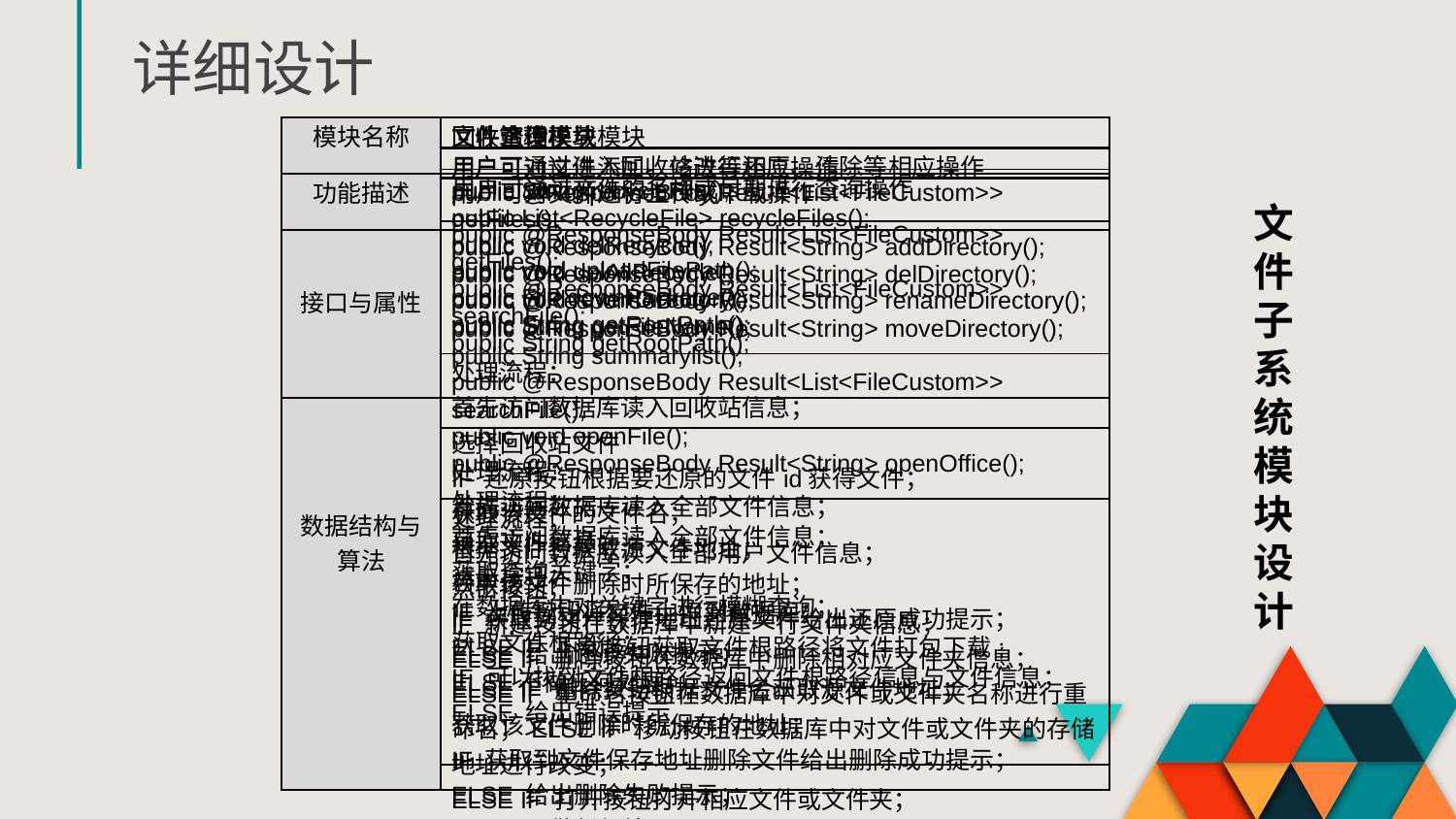

# 详细设计
| 模块名称 | 文件查询模块 |
| --- | --- |
| 功能描述 | 用户可通过文件的名称或日期进行查询操作 |
| 接口与属性 | public @ResponseBody Result<List<FileCustom>> getFiles(); public @ResponseBody Result<List<FileCustom>> searchFile(); public String getRootPath(); |
| 数据结构与算法 | 处理流程： 首先访问数据库读入全部文件信息； 获取查询关键字； 在数据库中对关键字进行模糊查询； 获取文件根路径； IF 可以找到文件根路径返回文件根路径信息与文件信息； ELSE 给出错误提示 |
| 模块名称 | 文件上传下载模块 |
| --- | --- |
| 功能描述 | 用户可对文件进行上传或下载操作 |
| 接口与属性 | public void uploadFilePath(); public File downPackage(); public String getRootPath(); |
| 数据结构与算法 | 处理流程： 首先访问数据库读入全部文件信息； 获取文件信息； 点击按钮； IF 上传按钮将文件上传到数据库； ELSE IF 下载按钮获取文件根路径将文件打包下载; ELSE不做任何处理； |
| 模块名称 | 回收站模块 |
| --- | --- |
| 功能描述 | 用户可通过进入回收站进行还原、清除等相应操作 |
| 接口与属性 | public String recycleFile(); public List<RecycleFile> recycleFiles(); public void delRecycle(); public void delAllRecycle(); public void revertDirectory(); public String getFileName(); |
| 数据结构与算法 | 处理流程： 首先访问数据库读入回收站信息； 选择回收站文件 IF 还原按钮根据要还原的文件id获得文件； 获取该文件的文件名； 根据文件名获取源文件地址； 获取该文件删除时所保存的地址； IF 获取到文件保存地址还原文件给出还原成功提示； ELSE 给出还原失败提示； ELSE IF 删除按钮根据文件名获取源文件地址； 获取该文件删除时所保存的地址； IF 获取到文件保存地址删除文件给出删除成功提示； ELSE 给出删除失败提示； ELSE 不做任何处理； |
| 模块名称 | 文件管理模块 |
| --- | --- |
| 功能描述 | 用户可对文件添加、修改等相应操作 |
| 接口与属性 | public @ResponseBody Result<List<FileCustom>> getFiles(); public @ResponseBody Result<String> addDirectory(); public @ResponseBody Result<String> delDirectory(); public @ResponseBody Result<String> renameDirectory(); public @ResponseBody Result<String> moveDirectory(); public String summarylist(); public @ResponseBody Result<List<FileCustom>> searchFile(); public void openFile(); public @ResponseBody Result<String> openOffice(); |
| 数据结构与算法 | 处理流程： 首先访问数据库读入全部用户文件信息； 点击按钮； IF 新建按钮在数据库中新建一行文件夹信息； ELSE IF 删除按钮在数据库中删除相对应文件夹信息； ELSE IF 重命名按钮在数据库中对文件或文件夹名称进行重命名；ELSE IF 移动按钮在数据库中对文件或文件夹的存储地址进行改变； ELSE IF 打开按钮打开相应文件或文件夹； ELSE不做任何处理； |
文件子系统模块设计